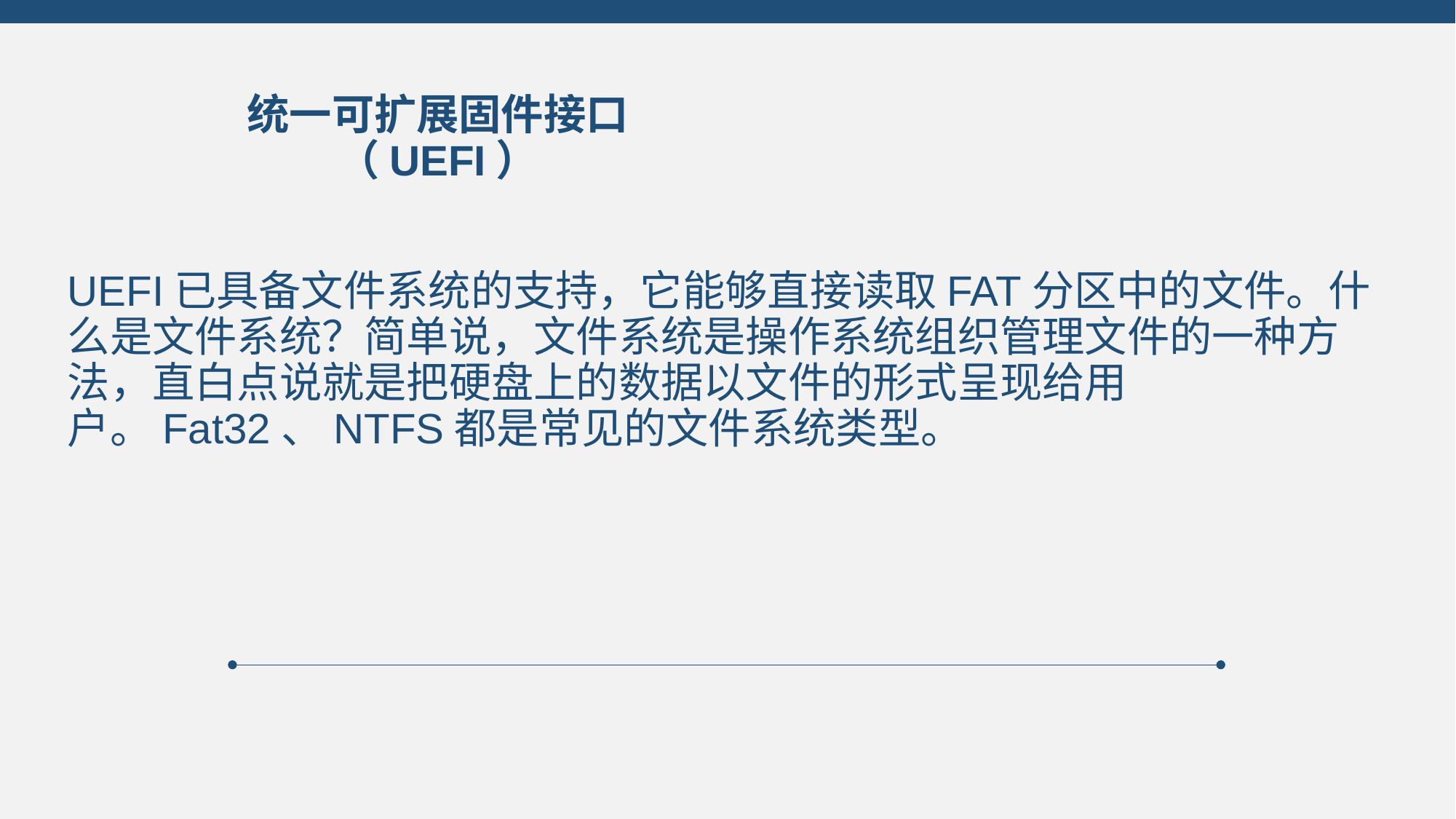

统一可扩展固件接口（UEFI）

UEFI已具备文件系统的支持，它能够直接读取FAT分区中的文件。什么是文件系统？简单说，文件系统是操作系统组织管理文件的一种方法，直白点说就是把硬盘上的数据以文件的形式呈现给用户。Fat32、NTFS都是常见的文件系统类型。